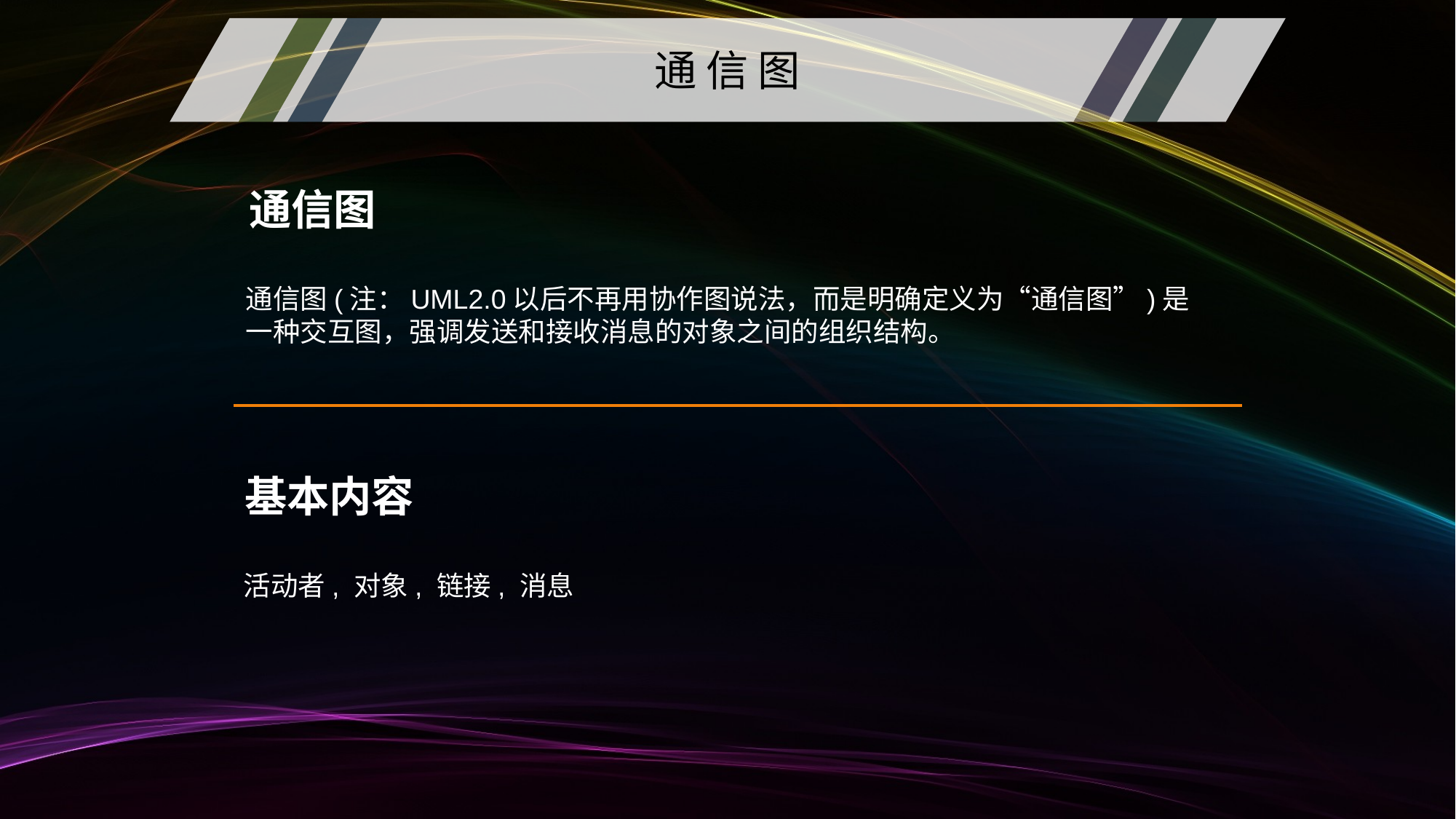

通 信 图
通信图
通信图(注：UML2.0以后不再用协作图说法，而是明确定义为“通信图”)是一种交互图，强调发送和接收消息的对象之间的组织结构。
基本内容
活动者, 对象, 链接, 消息

23